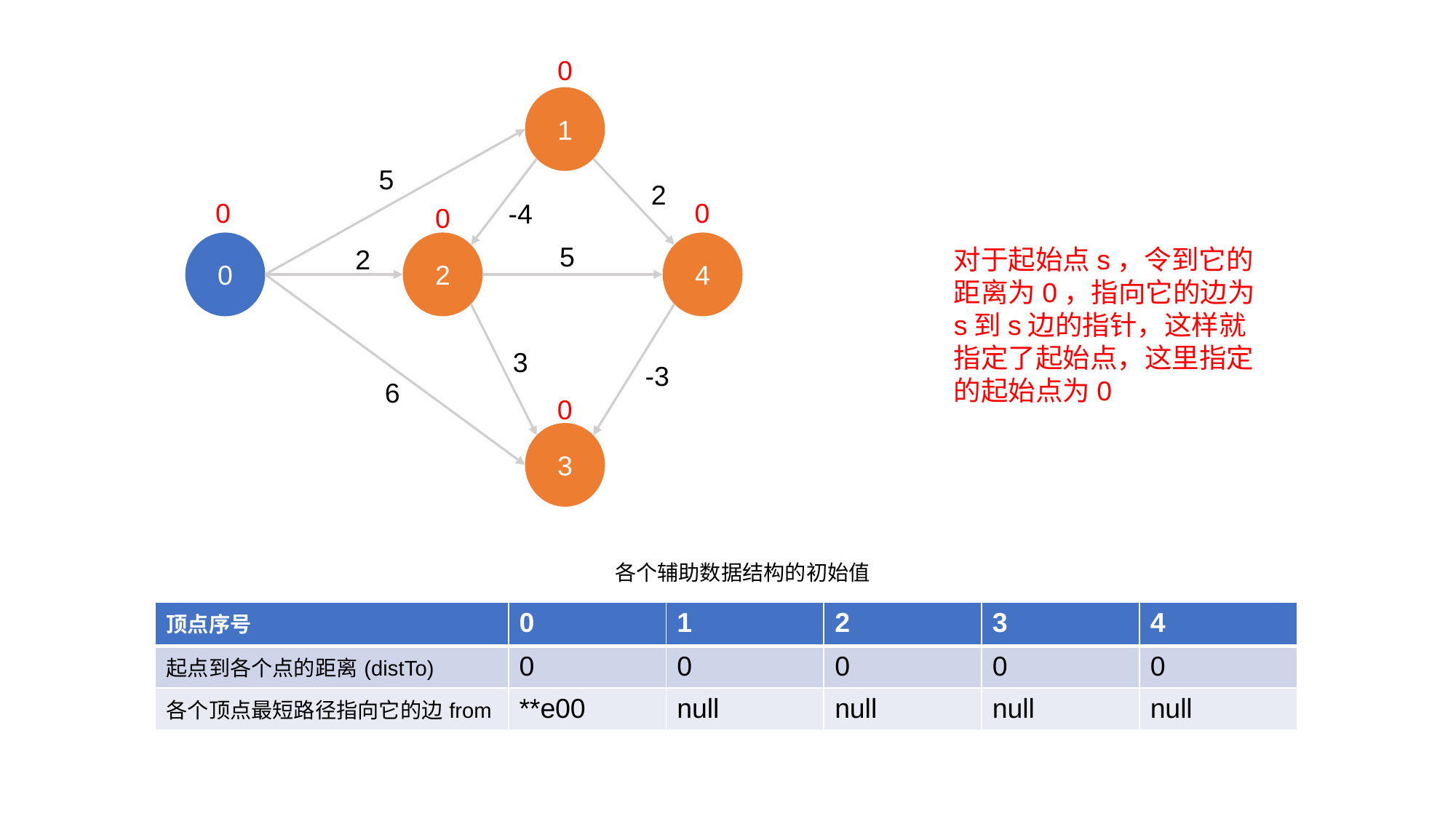

0
1
5
2
0
0
-4
0
4
2
0
5
2
3
-3
6
0
3
对于起始点s，令到它的距离为0，指向它的边为s到s边的指针，这样就指定了起始点，这里指定的起始点为0
各个辅助数据结构的初始值
| 顶点序号 | 0 | 1 | 2 | 3 | 4 |
| --- | --- | --- | --- | --- | --- |
| 起点到各个点的距离(distTo) | 0 | 0 | 0 | 0 | 0 |
| 各个顶点最短路径指向它的边from | \*\*e00 | null | null | null | null |